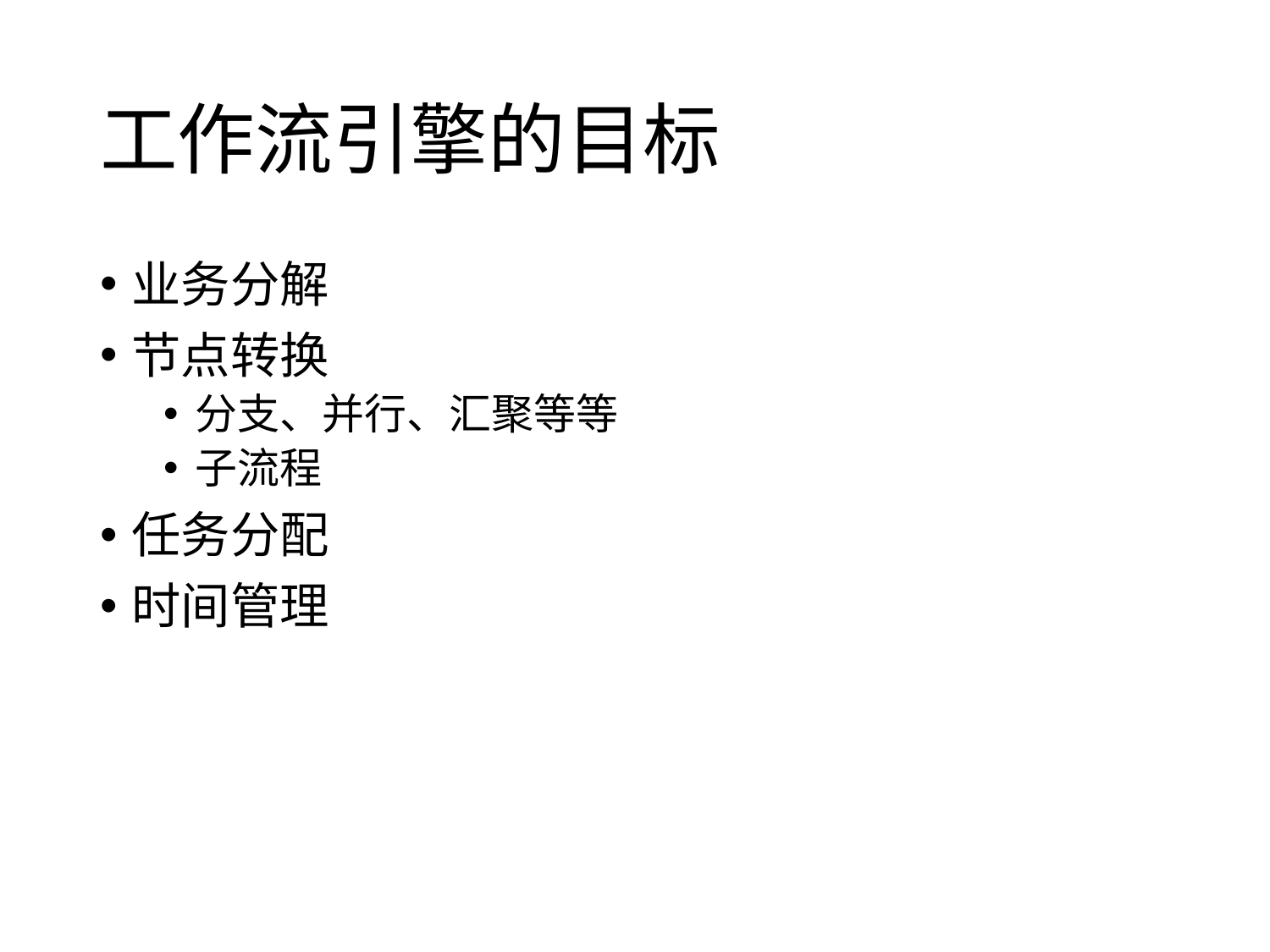

# 工作流引擎的目标
业务分解
节点转换
分支、并行、汇聚等等
子流程
任务分配
时间管理